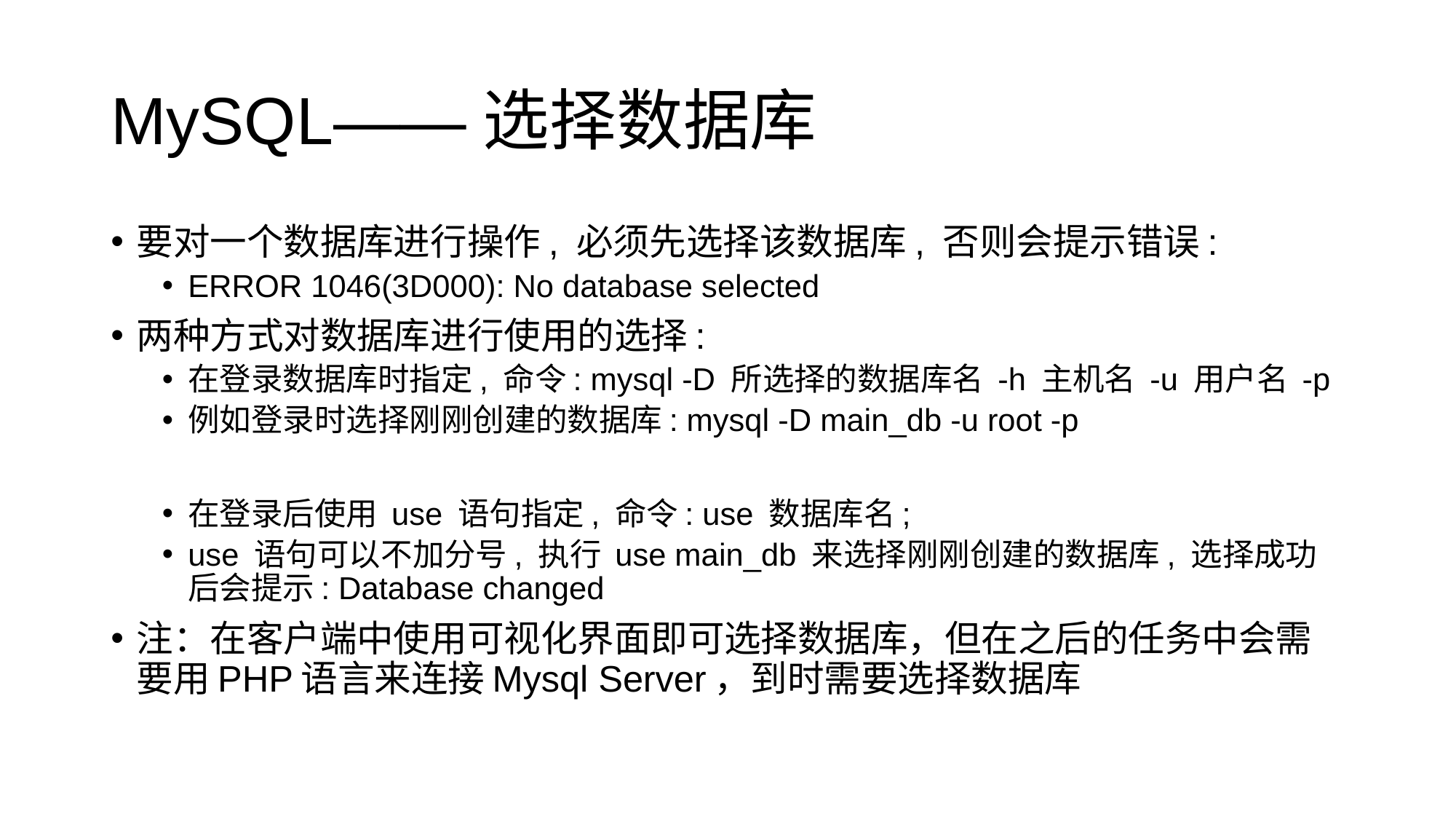

# MySQL——选择数据库
要对一个数据库进行操作, 必须先选择该数据库, 否则会提示错误:
ERROR 1046(3D000): No database selected
两种方式对数据库进行使用的选择:
在登录数据库时指定, 命令: mysql -D 所选择的数据库名 -h 主机名 -u 用户名 -p
例如登录时选择刚刚创建的数据库: mysql -D main_db -u root -p

在登录后使用 use 语句指定, 命令: use 数据库名;
use 语句可以不加分号, 执行 use main_db 来选择刚刚创建的数据库, 选择成功后会提示: Database changed
注：在客户端中使用可视化界面即可选择数据库，但在之后的任务中会需要用PHP语言来连接Mysql Server，到时需要选择数据库